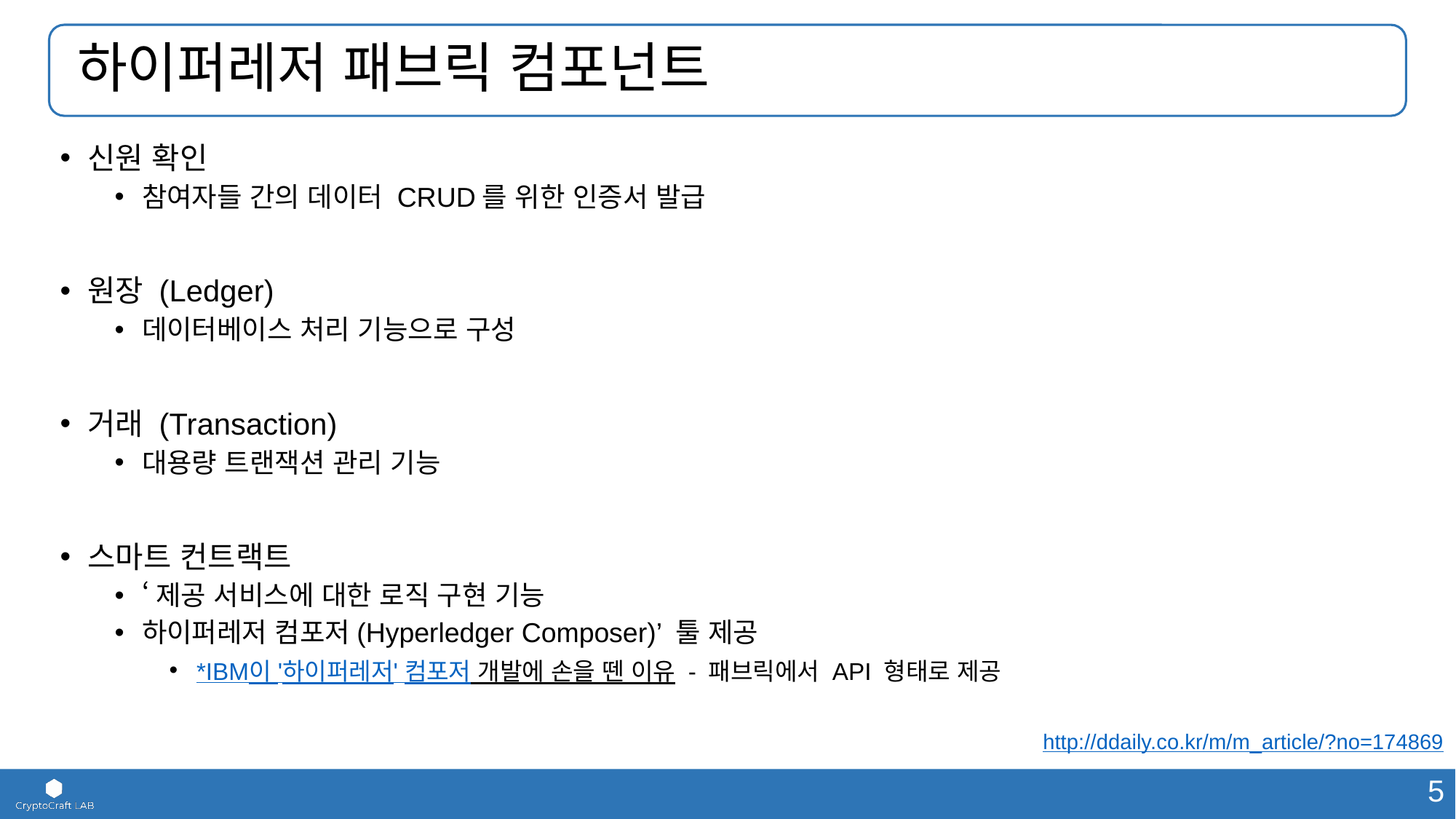

# 하이퍼레저 패브릭 컴포넌트
신원 확인
참여자들 간의 데이터 CRUD를 위한 인증서 발급

원장 (Ledger)
데이터베이스 처리 기능으로 구성

거래 (Transaction)
대용량 트랜잭션 관리 기능

스마트 컨트랙트
‘제공 서비스에 대한 로직 구현 기능
하이퍼레저 컴포저(Hyperledger Composer)’ 툴 제공
*IBM이 '하이퍼레저' 컴포저 개발에 손을 뗀 이유 - 패브릭에서 API 형태로 제공
http://ddaily.co.kr/m/m_article/?no=174869